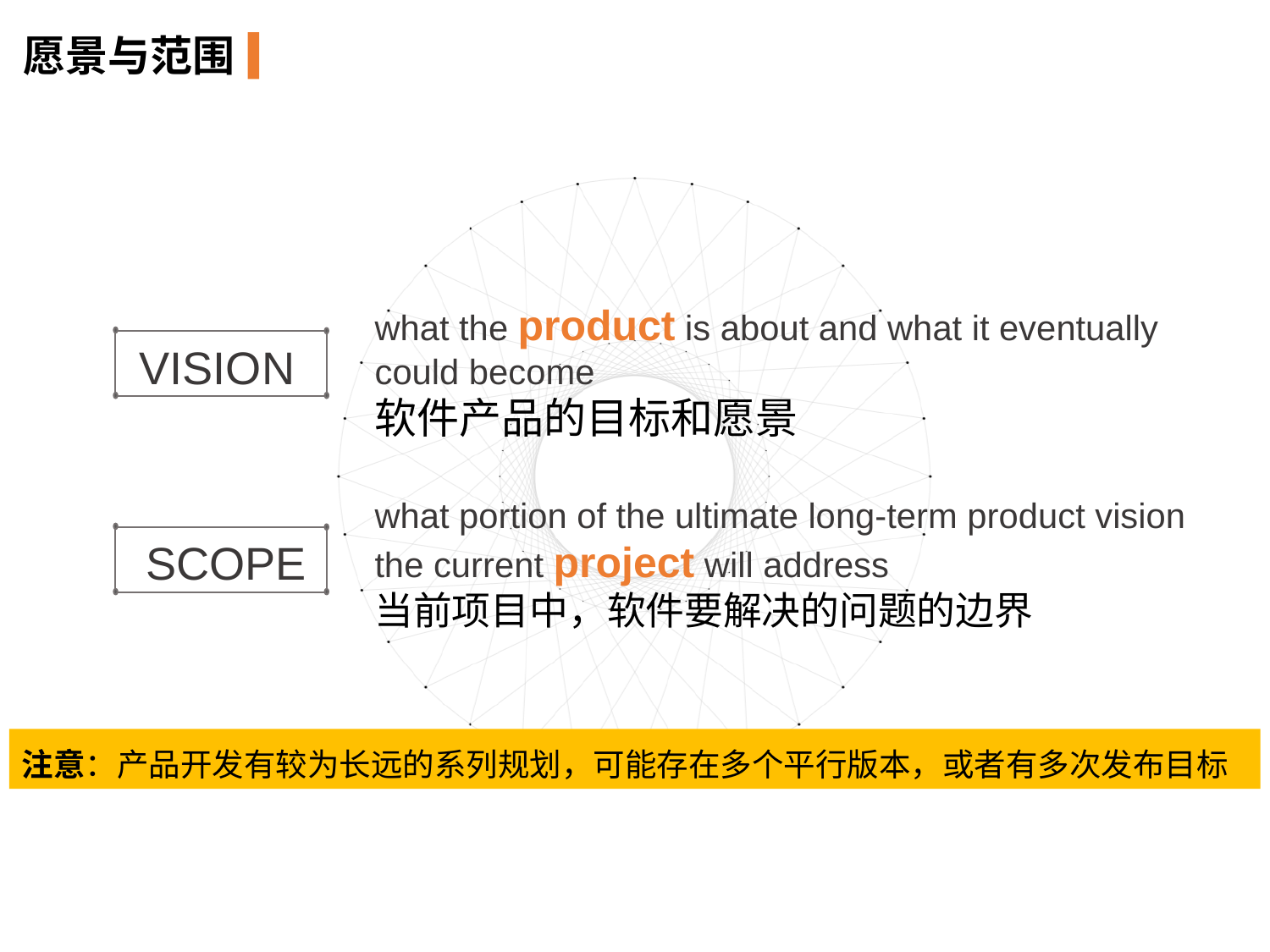

愿景与范围

what the product is about and what it eventually could become
软件产品的目标和愿景

what portion of the ultimate long-term product vision the current project will address
当前项目中，软件要解决的问题的边界
VISION

SCOPE

注意：产品开发有较为长远的系列规划，可能存在多个平行版本，或者有多次发布目标